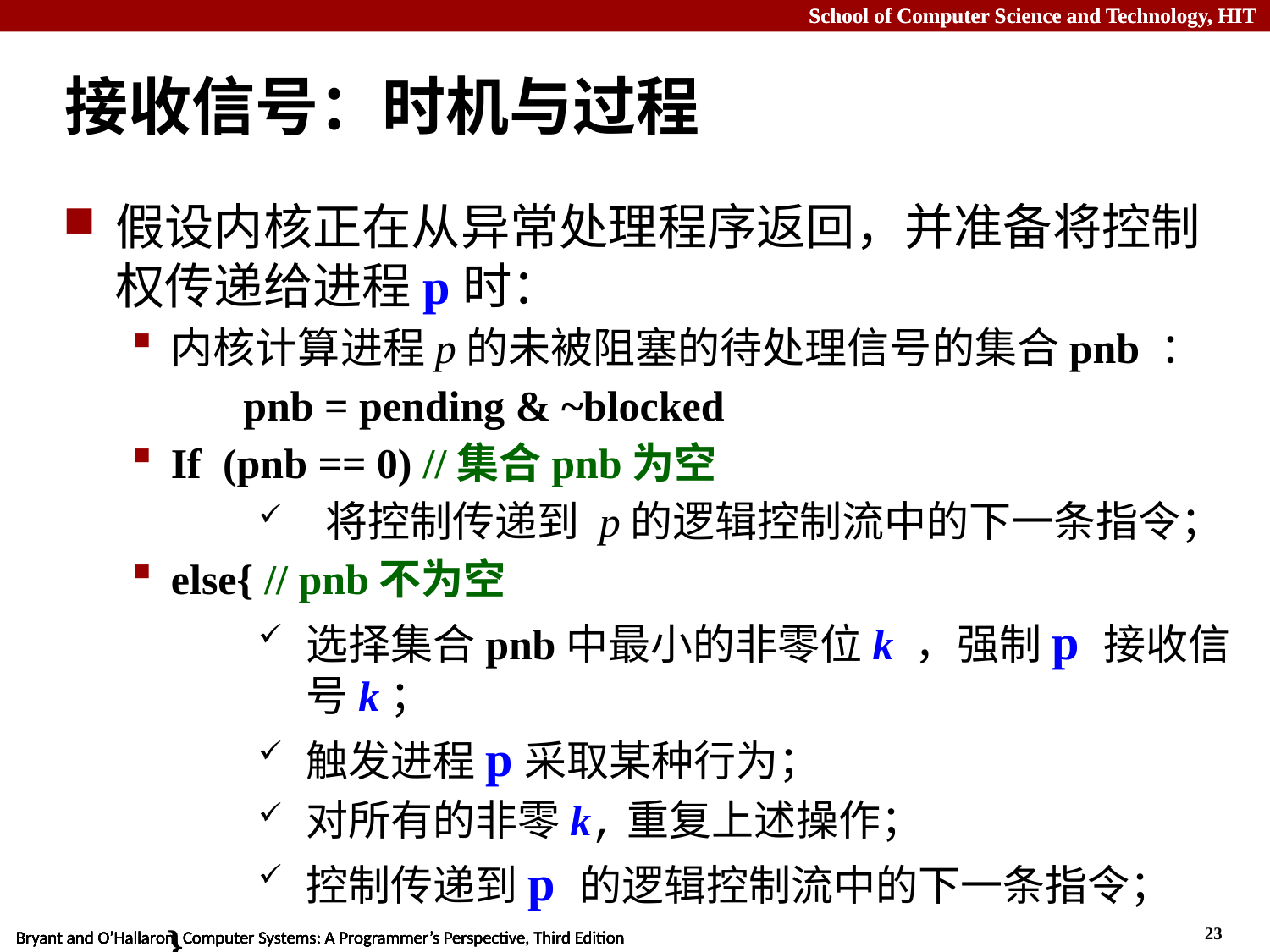

# 接收信号：时机与过程
假设内核正在从异常处理程序返回，并准备将控制权传递给进程p时：
内核计算进程p的未被阻塞的待处理信号的集合pnb ：
 pnb = pending & ~blocked
If  (pnb == 0) //集合pnb为空
 将控制传递到 p的逻辑控制流中的下一条指令；
else{ // pnb不为空
选择集合pnb中最小的非零位k ，强制p 接收信号k；
触发进程p采取某种行为；
对所有的非零k,重复上述操作；
控制传递到p 的逻辑控制流中的下一条指令；
}